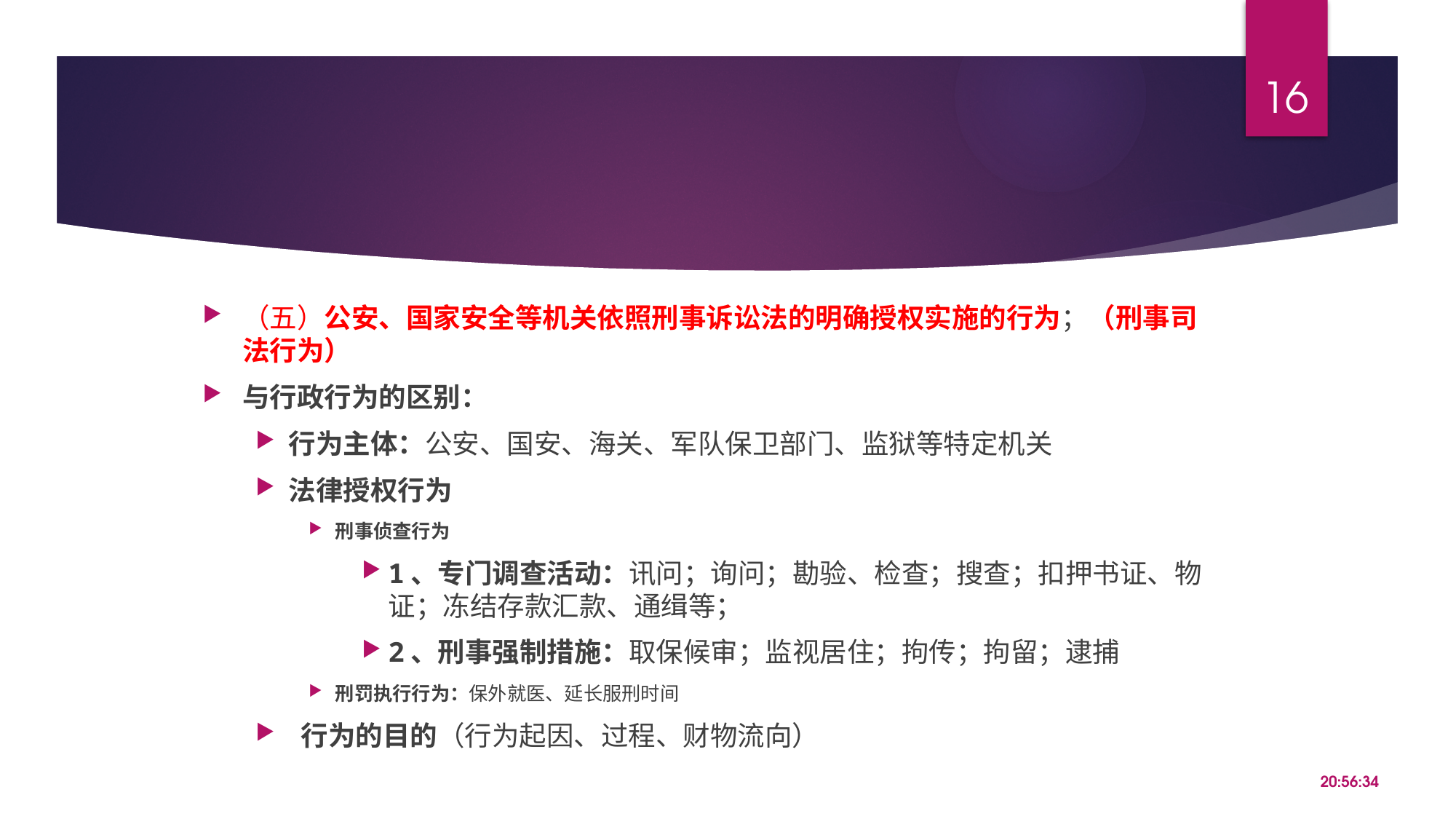

16
#
（五）公安、国家安全等机关依照刑事诉讼法的明确授权实施的行为；（刑事司法行为）
与行政行为的区别：
行为主体：公安、国安、海关、军队保卫部门、监狱等特定机关
法律授权行为
刑事侦查行为
1、专门调查活动：讯问；询问；勘验、检查；搜查；扣押书证、物证；冻结存款汇款、通缉等；
2、刑事强制措施：取保候审；监视居住；拘传；拘留；逮捕
刑罚执行行为：保外就医、延长服刑时间
 行为的目的（行为起因、过程、财物流向）

20:56:34